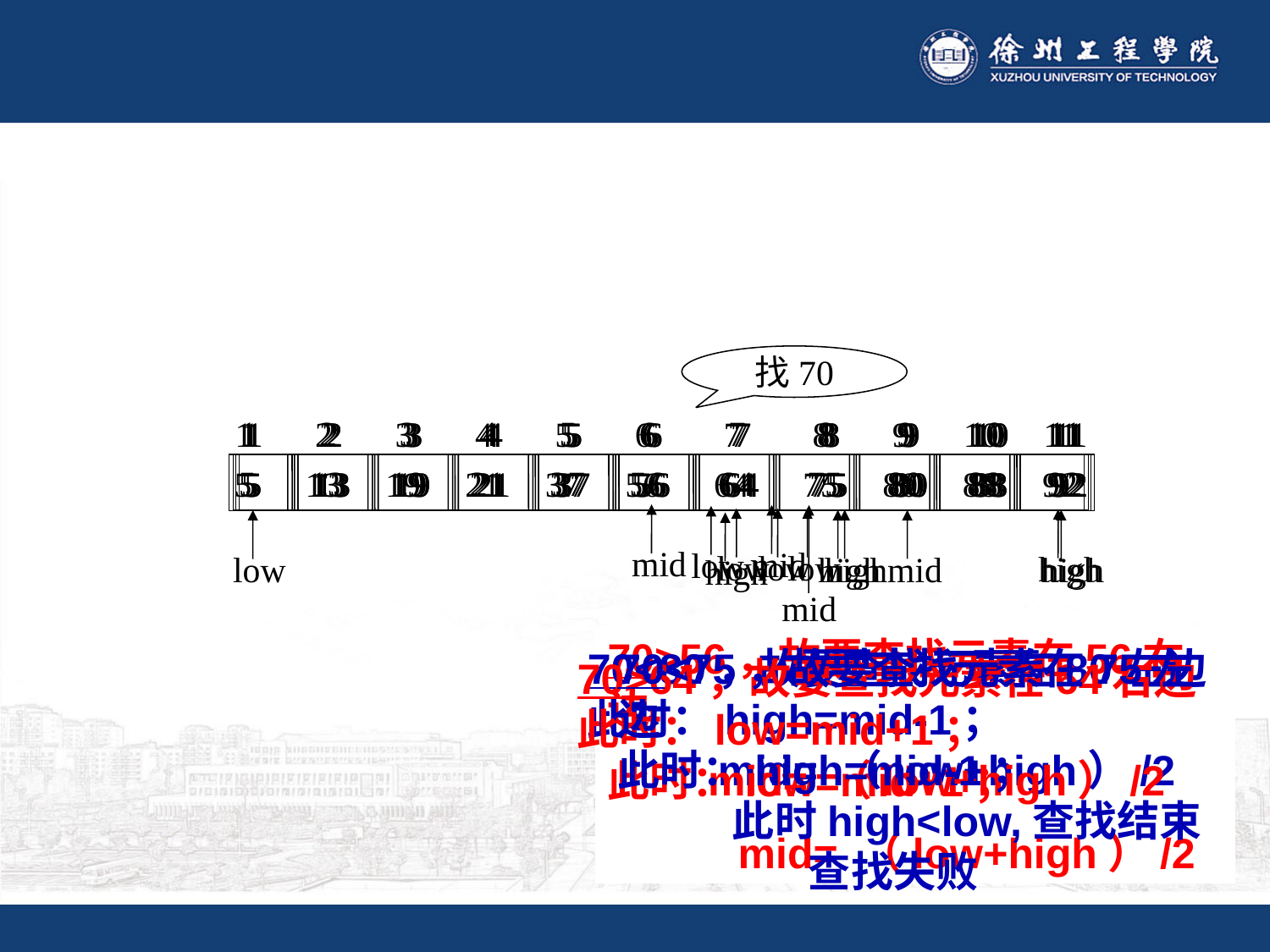

#

找70
1       2       3       4       5       6        7        8       9      10     11

5      13     19     21     37     56      64      75     80     88     92

mid

high

low
1       2       3       4       5       6        7        8       9      10     11

5      13     19     21     37     56      64      75     80     88     92

low

high
mid
1       2       3       4       5       6        7        8       9      10     11

5      13     19     21     37     56      64      75     80     88     92

mid

low

high
1       2       3       4       5       6        7        8       9      10     11

5      13     19     21     37     56      64      75     80     88     92

low

mid

high
1       2       3       4       5       6        7        8       9      10     11

5      13     19     21     37     56      64      75     80     88     92

low

high
70>56，故要查找元素在56右边
此时：low=mid+1；
           mid= （low+high）/2
70<80，故要查找元素在80左边
此时：high=mid-1；
           mid= （low+high）/2

70<75，故要查找元素在75左边
此时：high=mid-1；
           此时high<low,查找结束
                   查找失败
70>64，故要查找元素在64右边
此时：low=mid+1；
           mid= （low+high）/2